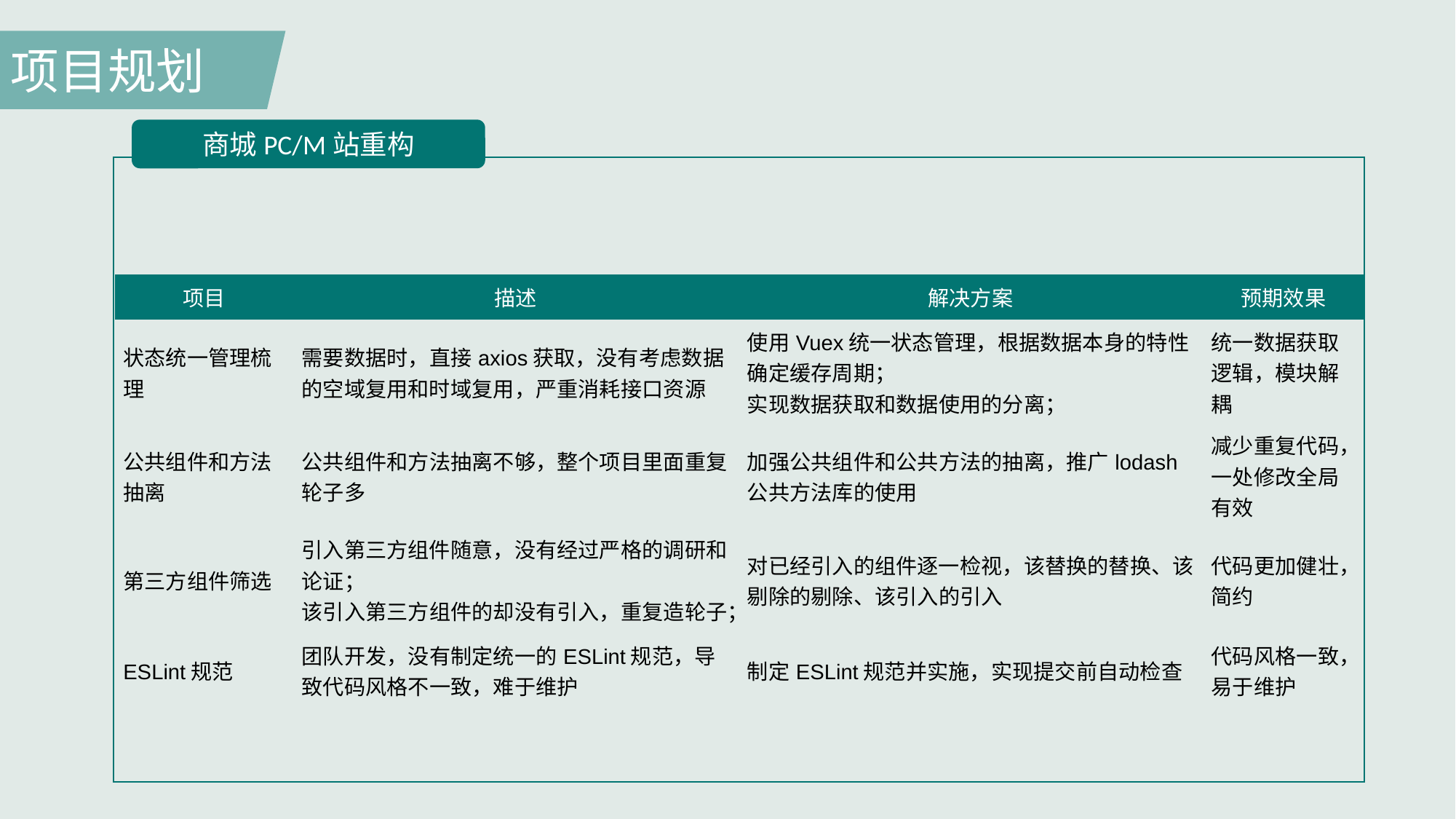

项目规划
商城PC/M站重构

| 项目 | 描述 | 解决方案 | 预期效果 |
| --- | --- | --- | --- |
| 状态统一管理梳理 | 需要数据时，直接axios获取，没有考虑数据的空域复用和时域复用，严重消耗接口资源 | 使用Vuex统一状态管理，根据数据本身的特性确定缓存周期； 实现数据获取和数据使用的分离； | 统一数据获取逻辑，模块解耦 |
| 公共组件和方法抽离 | 公共组件和方法抽离不够，整个项目里面重复轮子多 | 加强公共组件和公共方法的抽离，推广lodash公共方法库的使用 | 减少重复代码，一处修改全局有效 |
| 第三方组件筛选 | 引入第三方组件随意，没有经过严格的调研和论证； 该引入第三方组件的却没有引入，重复造轮子； | 对已经引入的组件逐一检视，该替换的替换、该剔除的剔除、该引入的引入 | 代码更加健壮，简约 |
| ESLint规范 | 团队开发，没有制定统一的ESLint规范，导致代码风格不一致，难于维护 | 制定ESLint规范并实施，实现提交前自动检查 | 代码风格一致，易于维护 |